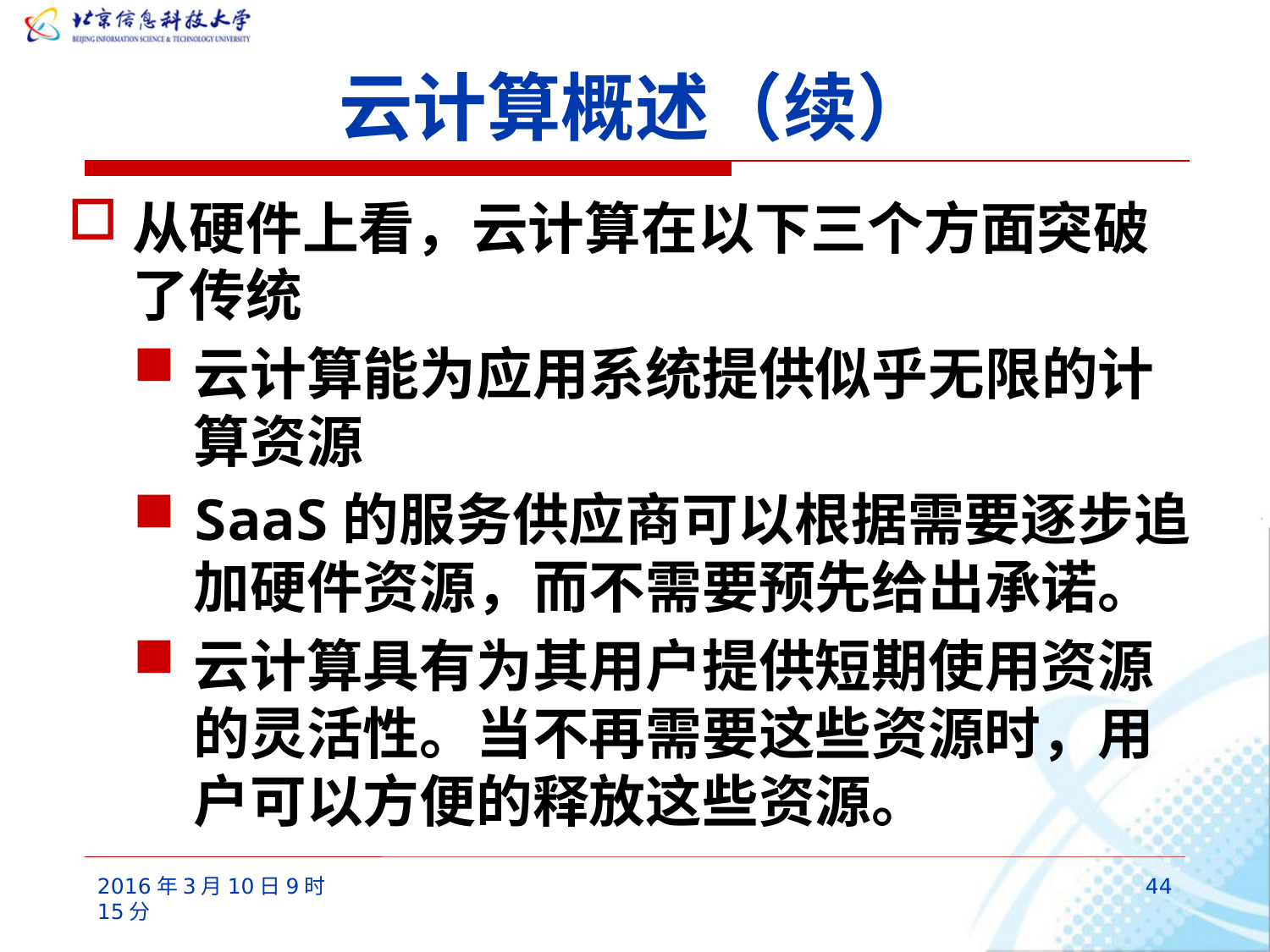

# 云计算概述（续）
从硬件上看，云计算在以下三个方面突破了传统
云计算能为应用系统提供似乎无限的计算资源
SaaS的服务供应商可以根据需要逐步追加硬件资源，而不需要预先给出承诺。
云计算具有为其用户提供短期使用资源的灵活性。当不再需要这些资源时，用户可以方便的释放这些资源。
2016年3月10日9时15分
44